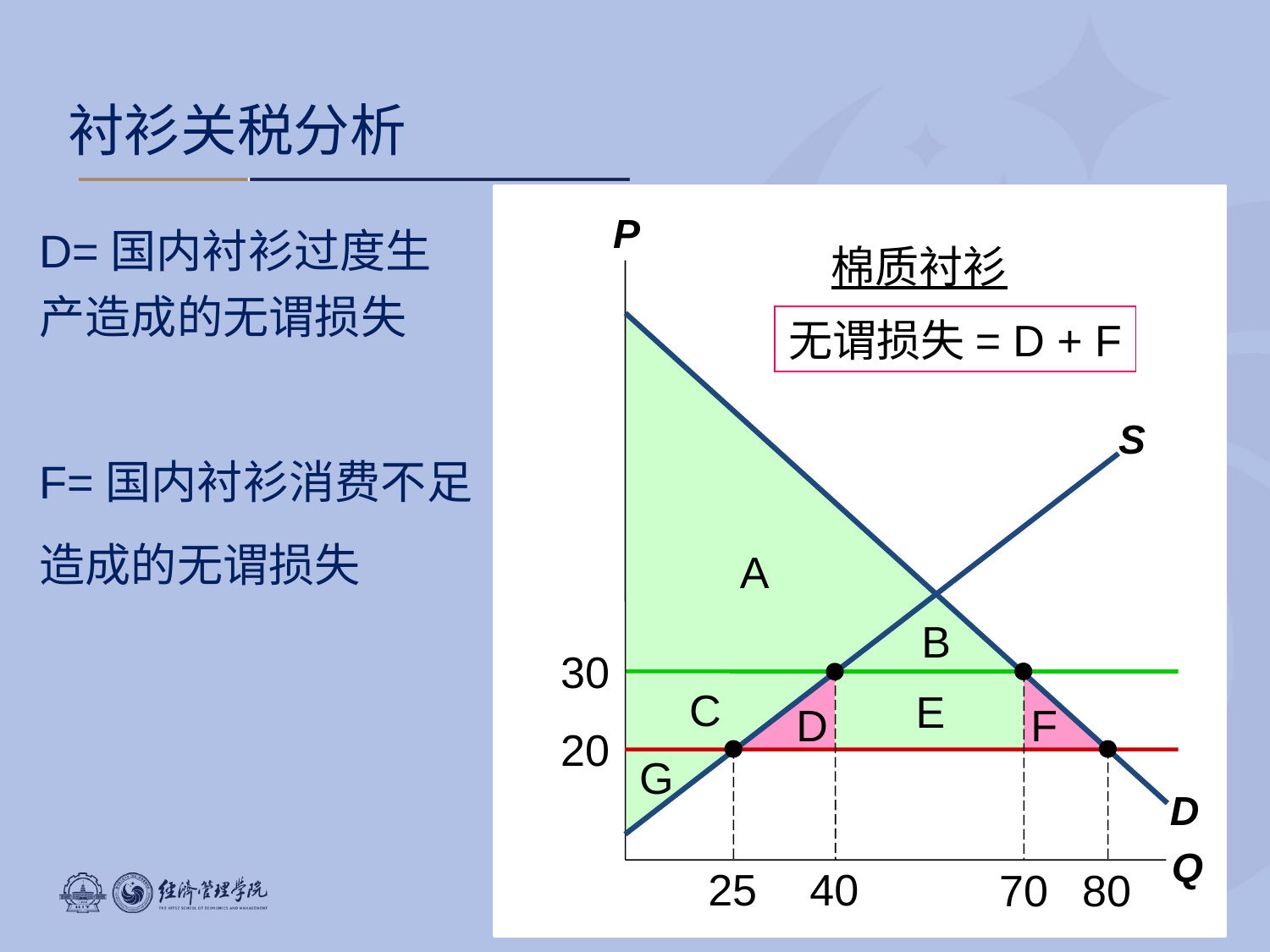

# 衬衫关税分析

P

Q
D=国内衬衫过度生产造成的无谓损失

F=国内衬衫消费不足造成的无谓损失
棉质衬衫
无谓损失= D + F

D

S

A
B
30

70

40

C
E
D
F
20

25

80

G